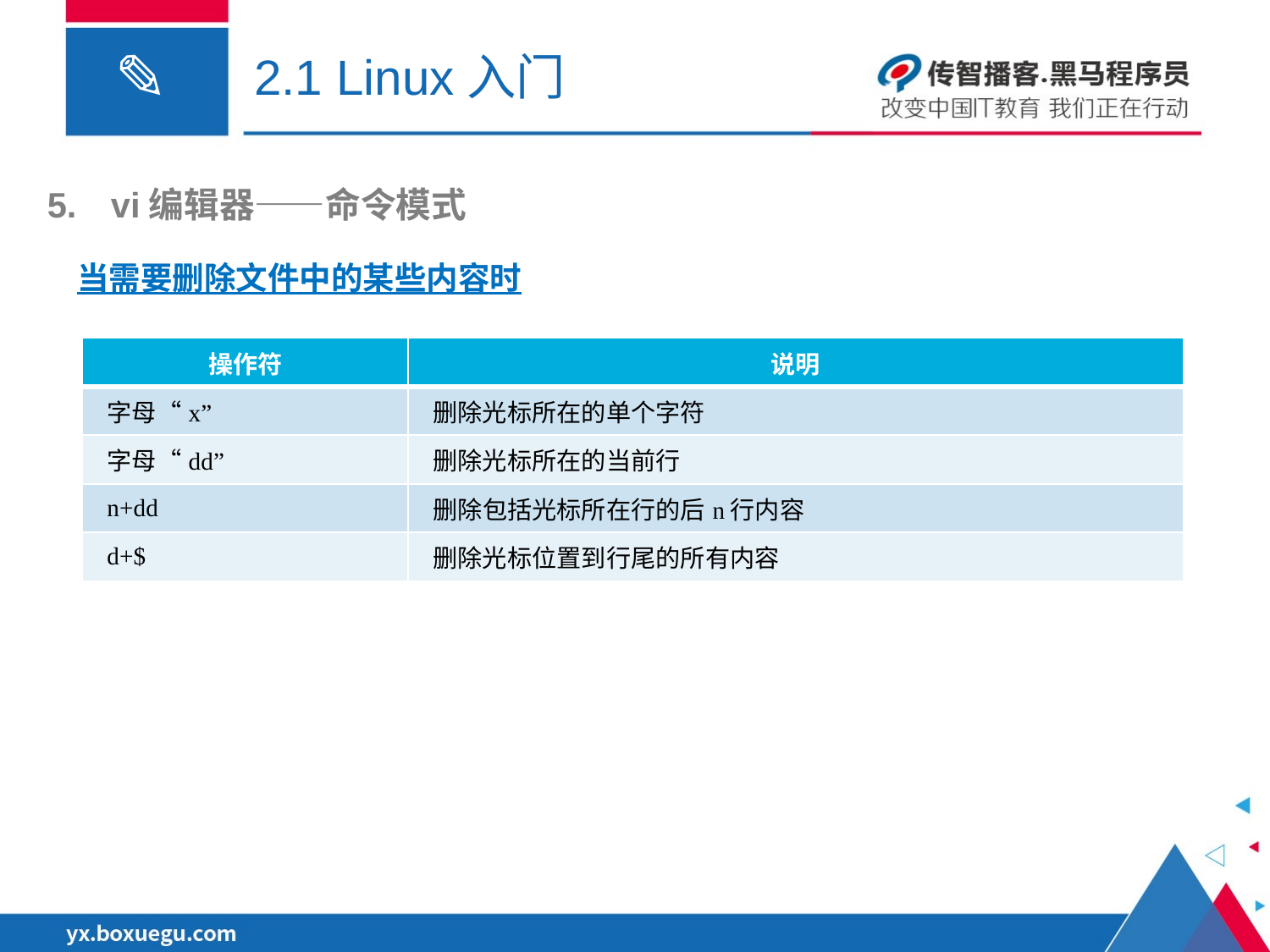

# 2.1 Linux入门
vi编辑器——命令模式
当需要删除文件中的某些内容时
| 操作符 | 说明 |
| --- | --- |
| 字母“x” | 删除光标所在的单个字符 |
| 字母“dd” | 删除光标所在的当前行 |
| n+dd | 删除包括光标所在行的后n行内容 |
| d+$ | 删除光标位置到行尾的所有内容 |